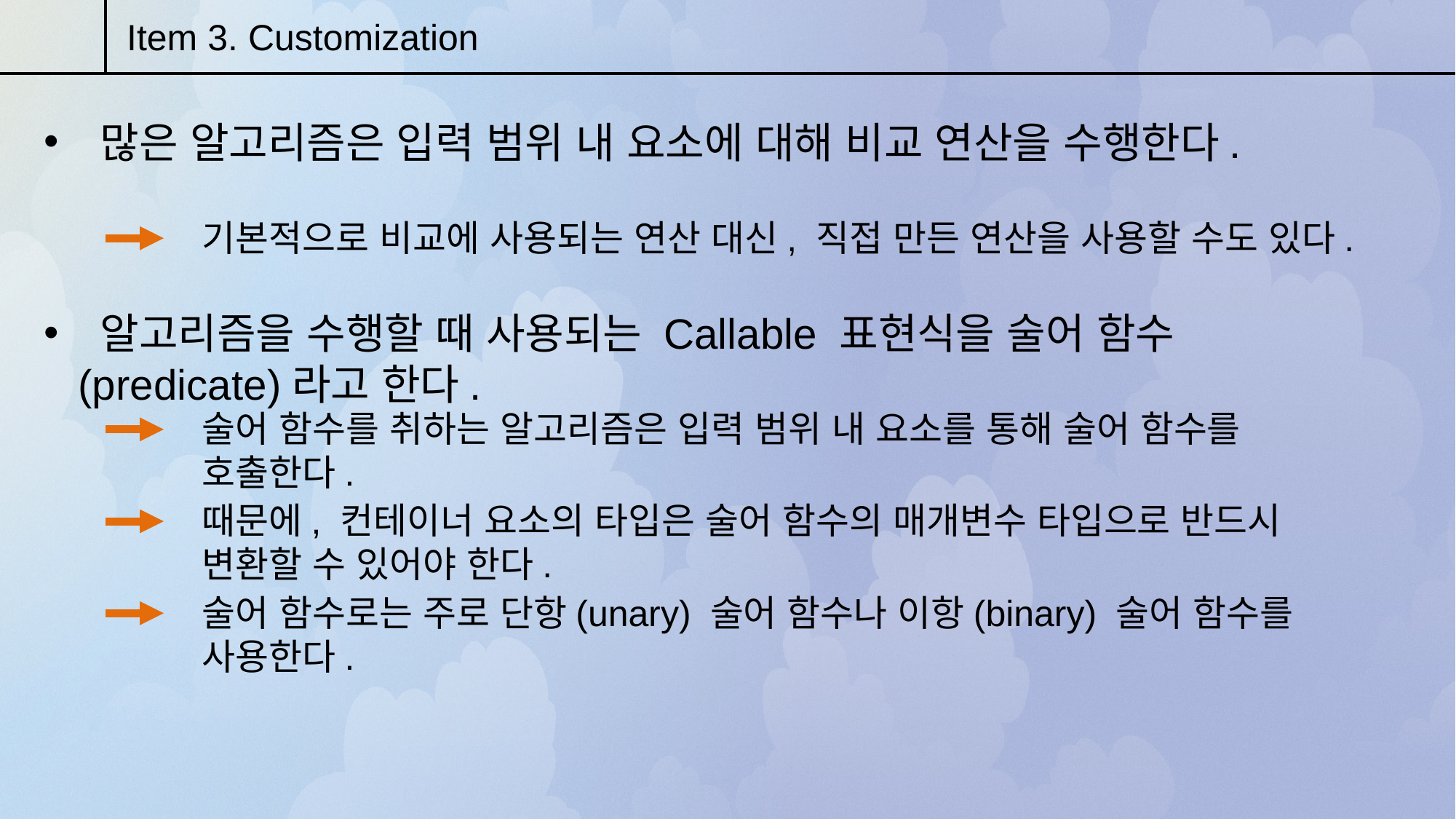

Item 3. Customization
 많은 알고리즘은 입력 범위 내 요소에 대해 비교 연산을 수행한다.
기본적으로 비교에 사용되는 연산 대신, 직접 만든 연산을 사용할 수도 있다.
 알고리즘을 수행할 때 사용되는 Callable 표현식을 술어 함수(predicate)라고 한다.
술어 함수를 취하는 알고리즘은 입력 범위 내 요소를 통해 술어 함수를 호출한다.
때문에, 컨테이너 요소의 타입은 술어 함수의 매개변수 타입으로 반드시 변환할 수 있어야 한다.
술어 함수로는 주로 단항(unary) 술어 함수나 이항(binary) 술어 함수를 사용한다.